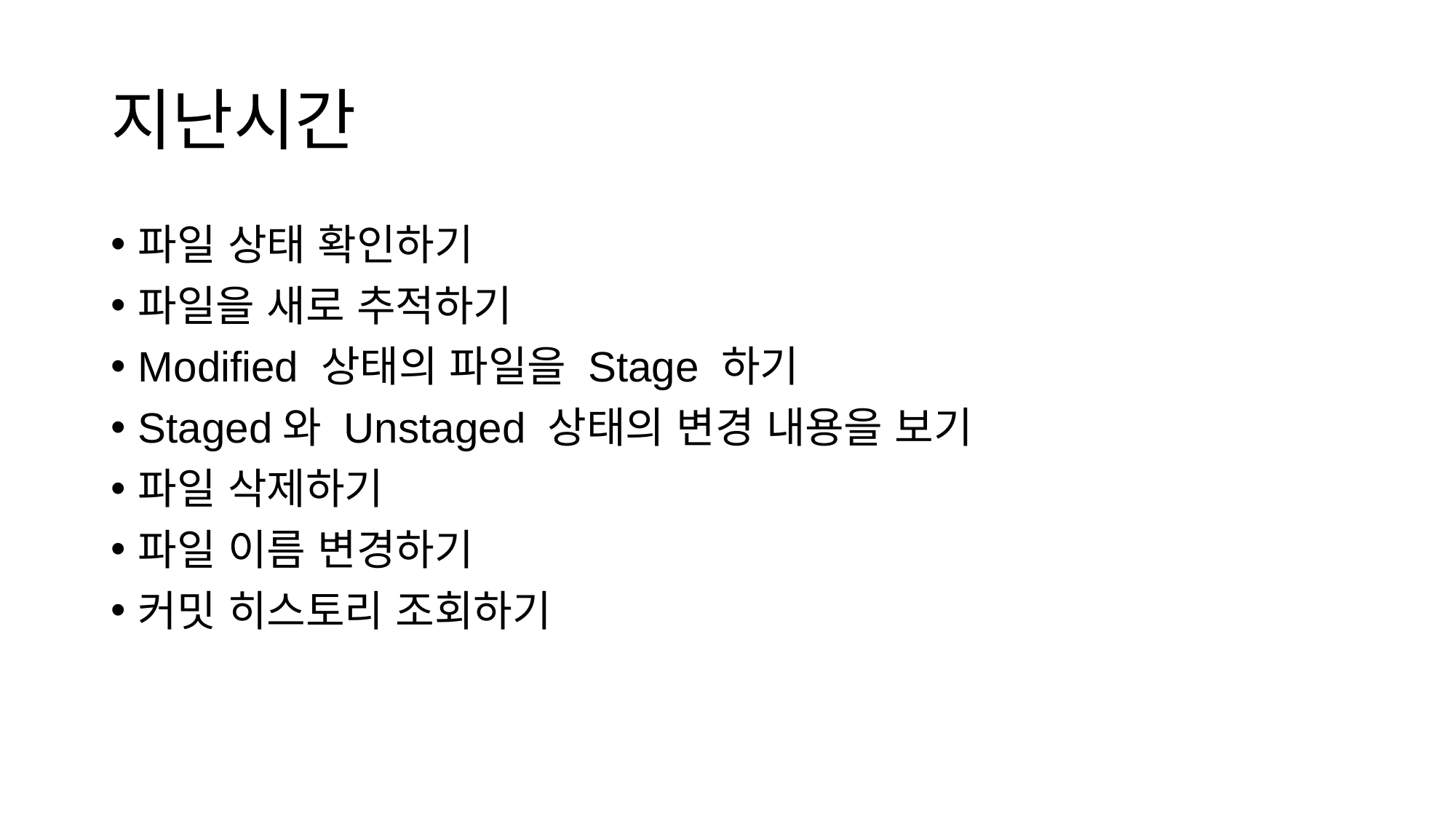

# 지난시간
파일 상태 확인하기
파일을 새로 추적하기
Modified 상태의 파일을 Stage 하기
Staged와 Unstaged 상태의 변경 내용을 보기
파일 삭제하기
파일 이름 변경하기
커밋 히스토리 조회하기